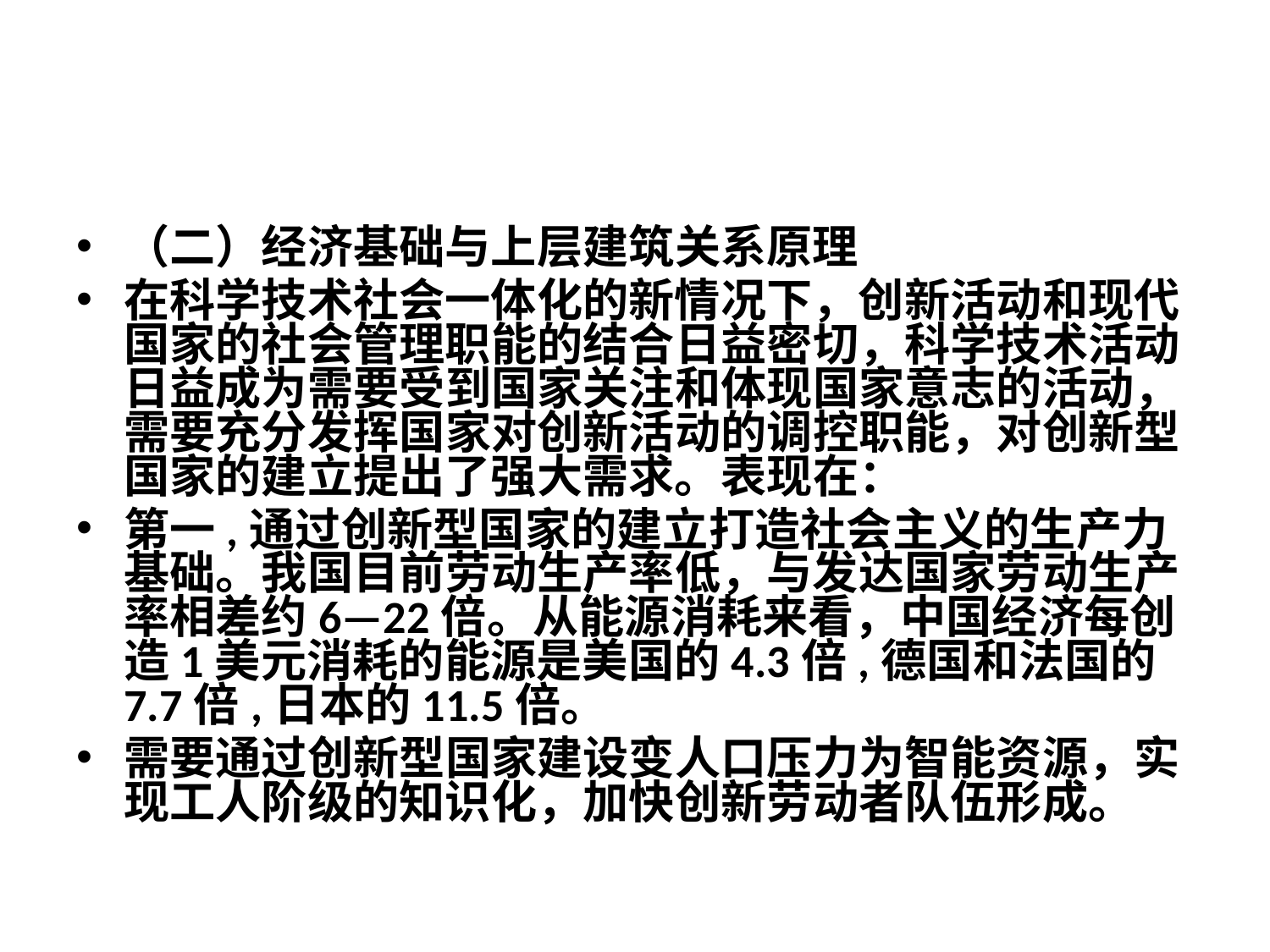

#
（二）经济基础与上层建筑关系原理
在科学技术社会一体化的新情况下，创新活动和现代国家的社会管理职能的结合日益密切，科学技术活动日益成为需要受到国家关注和体现国家意志的活动，需要充分发挥国家对创新活动的调控职能，对创新型国家的建立提出了强大需求。表现在：
第一,通过创新型国家的建立打造社会主义的生产力基础。我国目前劳动生产率低，与发达国家劳动生产率相差约6—22倍。从能源消耗来看，中国经济每创造1美元消耗的能源是美国的4.3倍,德国和法国的7.7倍,日本的11.5倍。
需要通过创新型国家建设变人口压力为智能资源，实现工人阶级的知识化，加快创新劳动者队伍形成。